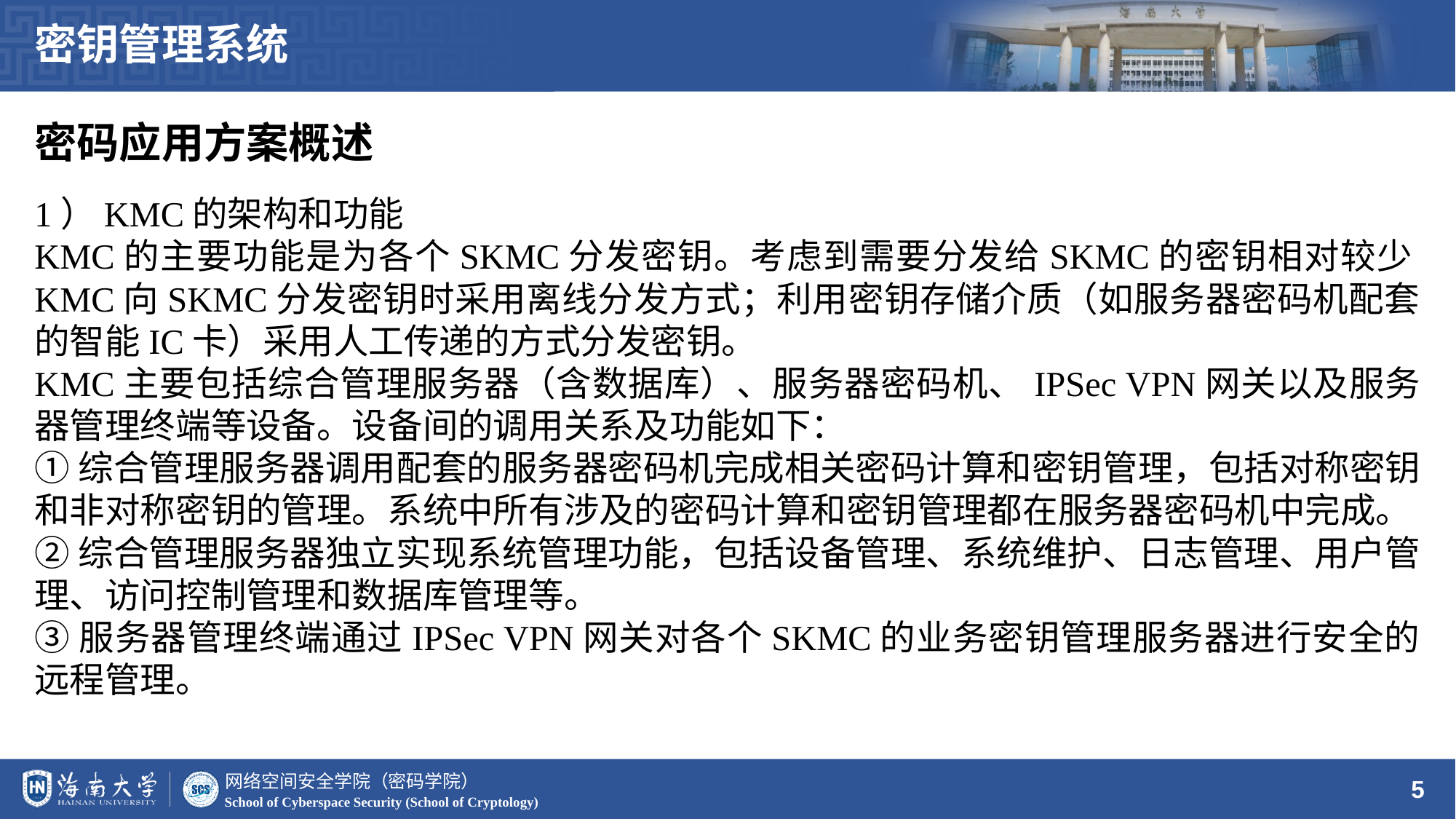

密钥管理系统

密码应用方案概述

1）KMC的架构和功能
KMC的主要功能是为各个SKMC分发密钥。考虑到需要分发给SKMC的密钥相对较少KMC向SKMC分发密钥时采用离线分发方式；利用密钥存储介质（如服务器密码机配套的智能IC卡）采用人工传递的方式分发密钥。
KMC主要包括综合管理服务器（含数据库）、服务器密码机、IPSec VPN网关以及服务器管理终端等设备。设备间的调用关系及功能如下：
①综合管理服务器调用配套的服务器密码机完成相关密码计算和密钥管理，包括对称密钥和非对称密钥的管理。系统中所有涉及的密码计算和密钥管理都在服务器密码机中完成。
②综合管理服务器独立实现系统管理功能，包括设备管理、系统维护、日志管理、用户管理、访问控制管理和数据库管理等。
③服务器管理终端通过IPSec VPN网关对各个SKMC的业务密钥管理服务器进行安全的远程管理。
5